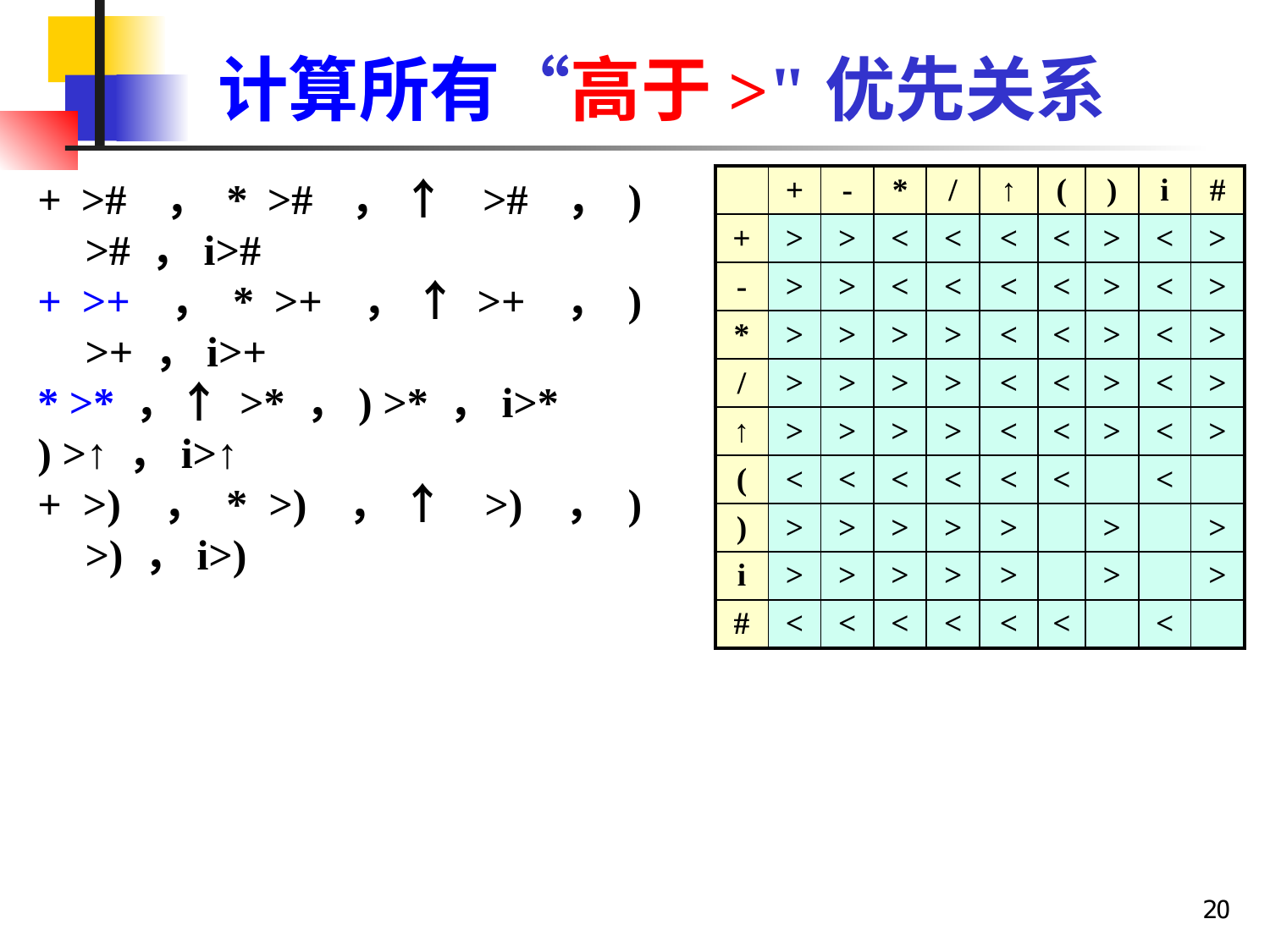

# 计算所有“高于>"优先关系
+ ># ，* ># ，↑ ># ，) ># ，i>#
+ >+ ，* >+ ，↑>+ ，) >+ ，i>+
* >* ，↑ >* ，) >* ，i>*
) >↑ ，i>↑
+ >) ，* >) ，↑ >) ，) >) ，i>)
|  | + | - | \* | / | ↑ | ( | ) | i | # |
| --- | --- | --- | --- | --- | --- | --- | --- | --- | --- |
| + | > | > | < | < | < | < | > | < | > |
| - | > | > | < | < | < | < | > | < | > |
| \* | > | > | > | > | < | < | > | < | > |
| / | > | > | > | > | < | < | > | < | > |
| ↑ | > | > | > | > | < | < | > | < | > |
| ( | < | < | < | < | < | < |  | < |  |
| ) | > | > | > | > | > |  | > |  | > |
| i | > | > | > | > | > |  | > |  | > |
| # | < | < | < | < | < | < |  | < |  |
20